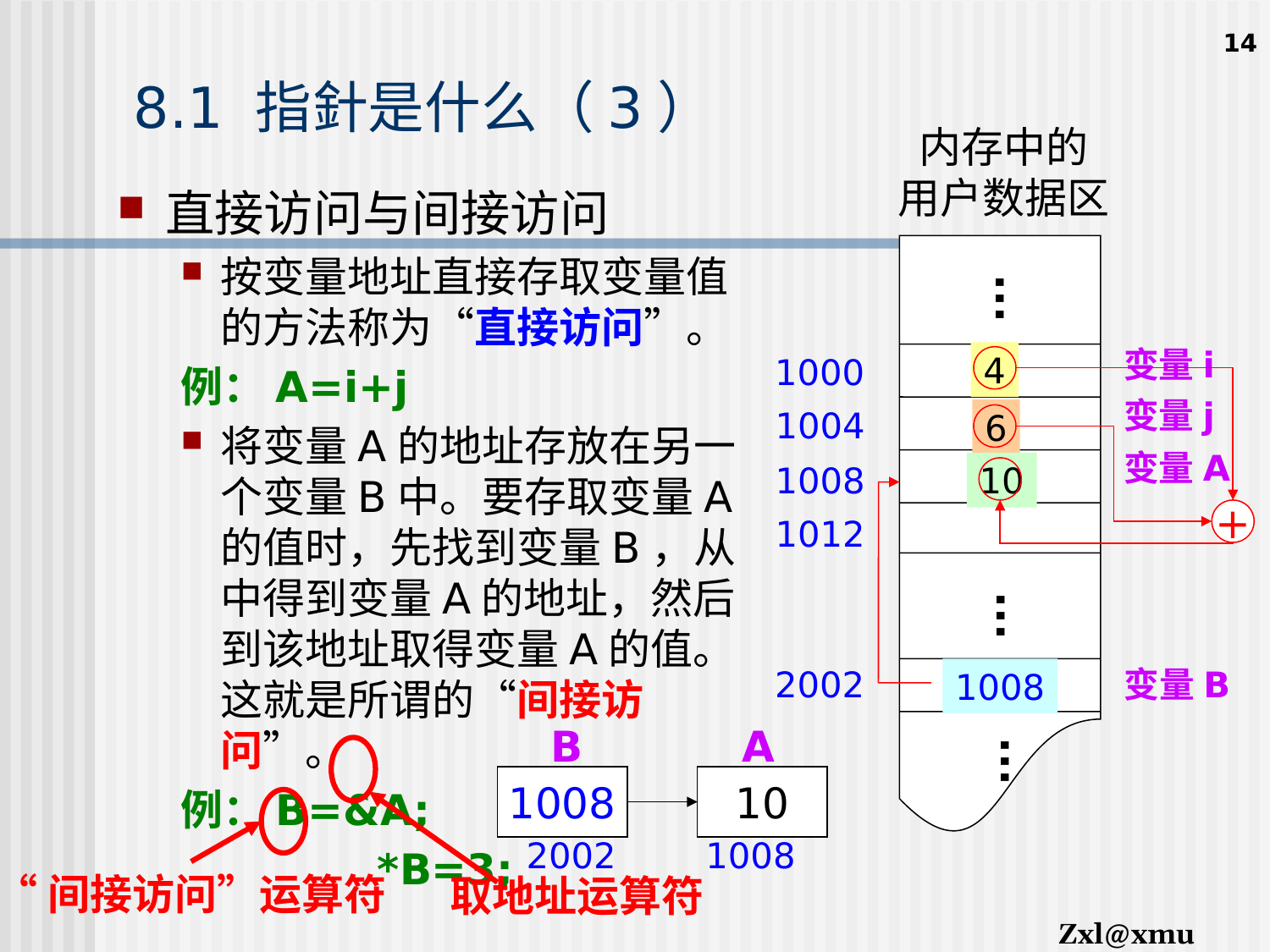

14
# 8.1 指針是什么（3）
内存中的
用户数据区
直接访问与间接访问
按变量地址直接存取变量值的方法称为“直接访问”。
例：A=i+j
将变量A的地址存放在另一个变量B中。要存取变量A的值时，先找到变量B，从中得到变量A的地址，然后到该地址取得变量A的值。这就是所谓的“间接访问”。
例：B=&A;
		  *B=3;

...
变量i
4
1000

变量j
1004

6
变量A

1008
10

+

1012

...
2002
变量B

1008

B
A
1008
10
2002        1008
...

“间接访问”运算符
取地址运算符